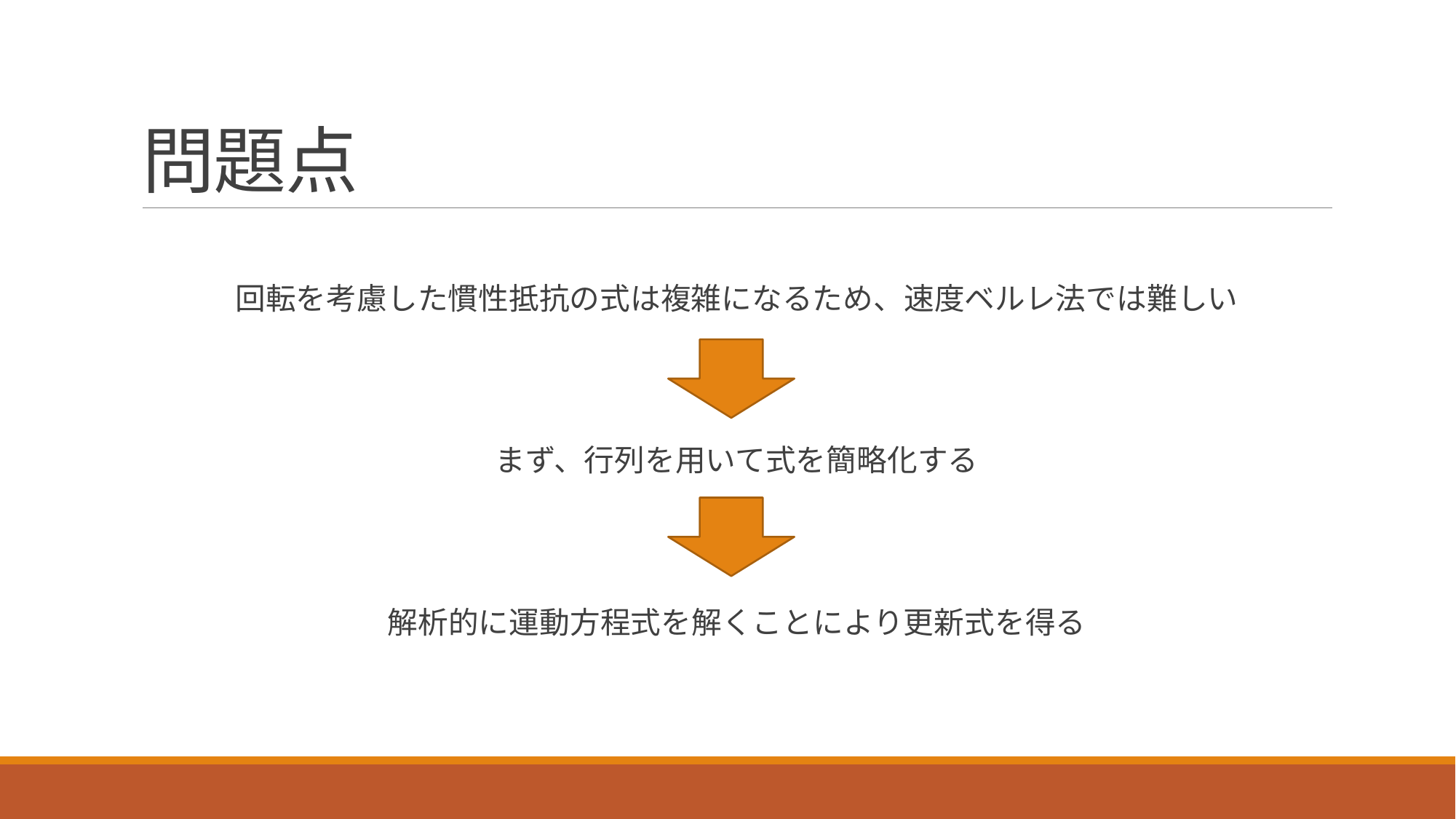

# 問題点

回転を考慮した慣性抵抗の式は複雑になるため、速度ベルレ法では難しい

まず、行列を用いて式を簡略化する

解析的に運動方程式を解くことにより更新式を得る